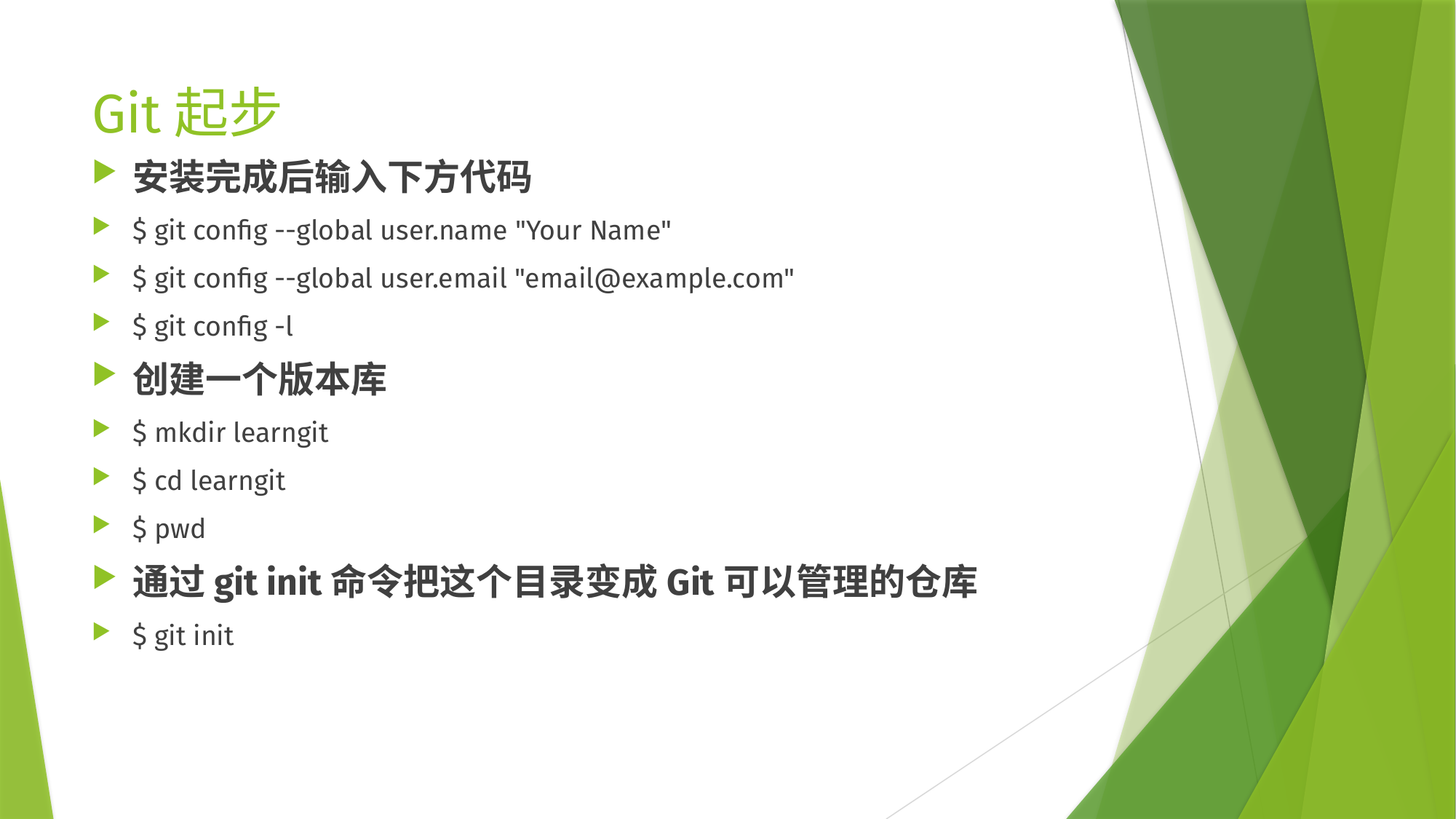

# Git起步
安装完成后输入下方代码
$ git config --global user.name "Your Name"
$ git config --global user.email "email@example.com"
$ git config -l
创建一个版本库
$ mkdir learngit
$ cd learngit
$ pwd
通过git init命令把这个目录变成Git可以管理的仓库
$ git init